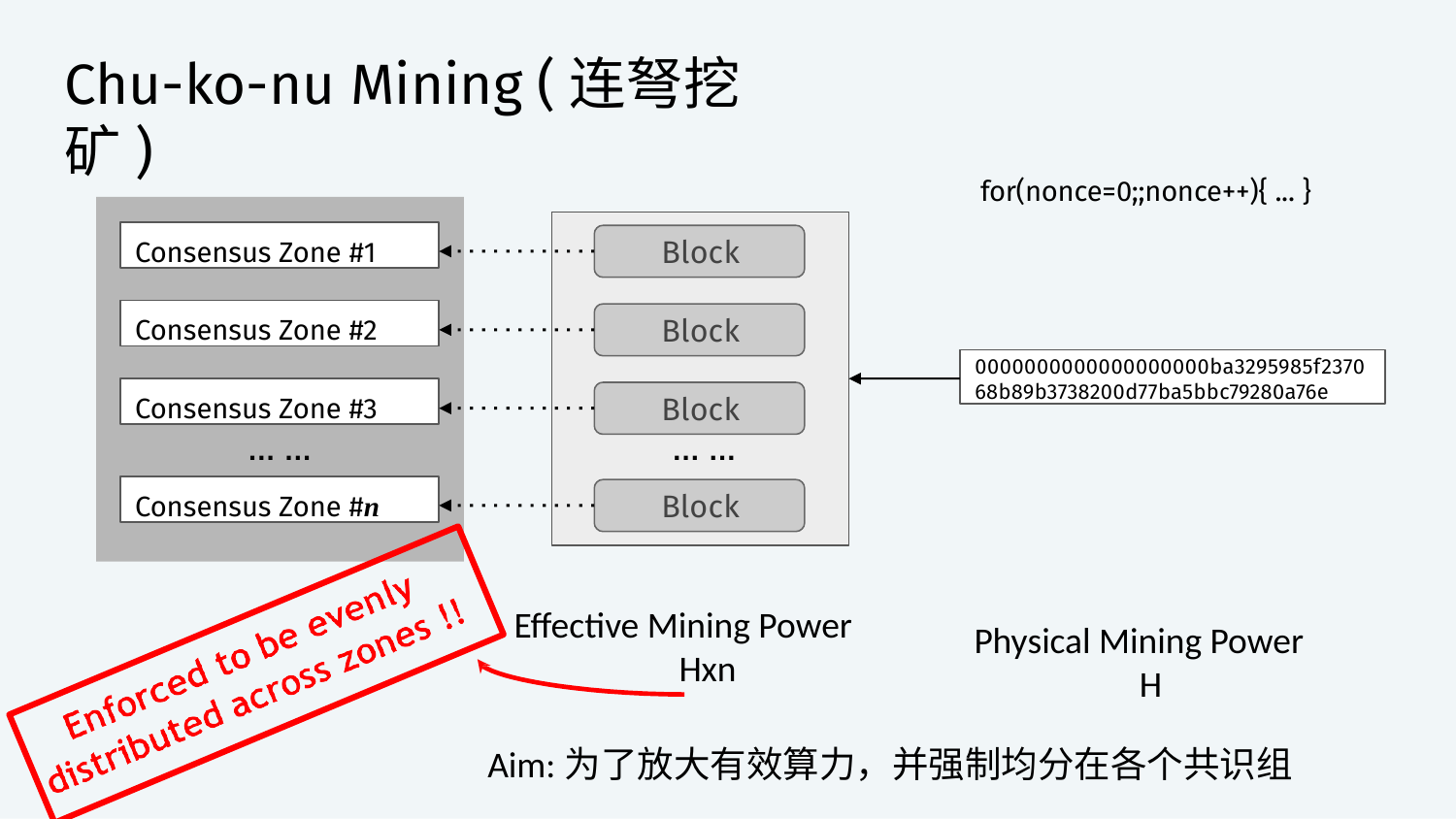

# Chu-ko-nu Mining (连弩挖矿)
for(nonce=0;;nonce++){ ... }

Consensus Zone #1

Block

Consensus Zone #2

Block

0000000000000000000ba3295985f2370
68b89b3738200d77ba5bbc79280a76e

Consensus Zone #3

Block

… …
… …
Consensus Zone #n

Block

Effective Mining Power
                    Hxn
Physical Mining Power
                    H

Aim:为了放大有效算力，并强制均分在各个共识组